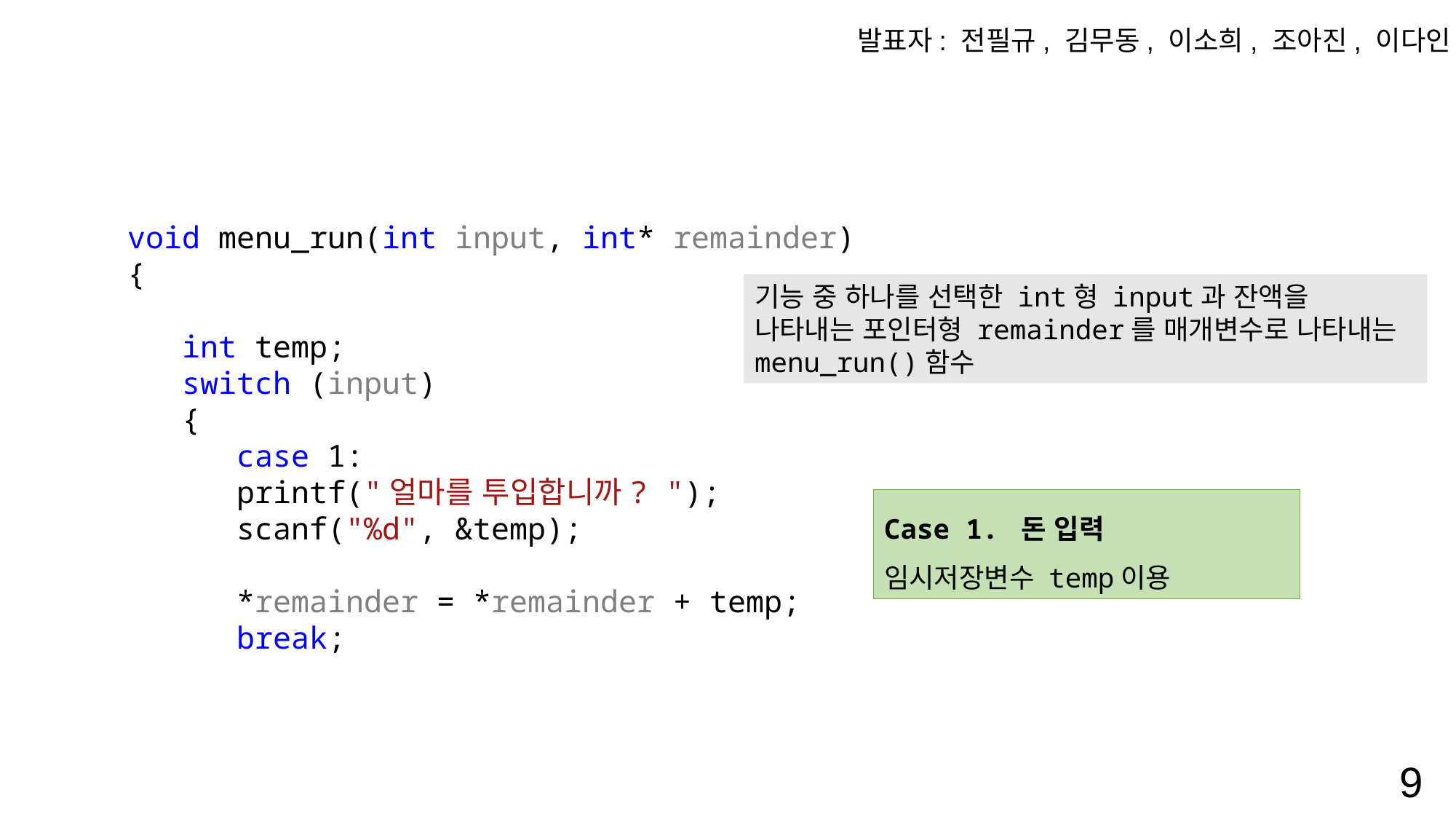

발표자: 전필규, 김무동, 이소희, 조아진, 이다인

void menu_run(int input, int* remainder)
{

   int temp;
   switch (input)
   {
	case 1:
      printf("얼마를 투입합니까? ");
      scanf("%d", &temp);

      *remainder = *remainder + temp;
      break;
기능 중 하나를 선택한 int형 input과 잔액을 나타내는 포인터형 remainder를 매개변수로 나타내는 menu_run()함수
Case 1. 돈 입력
임시저장변수 temp이용
9